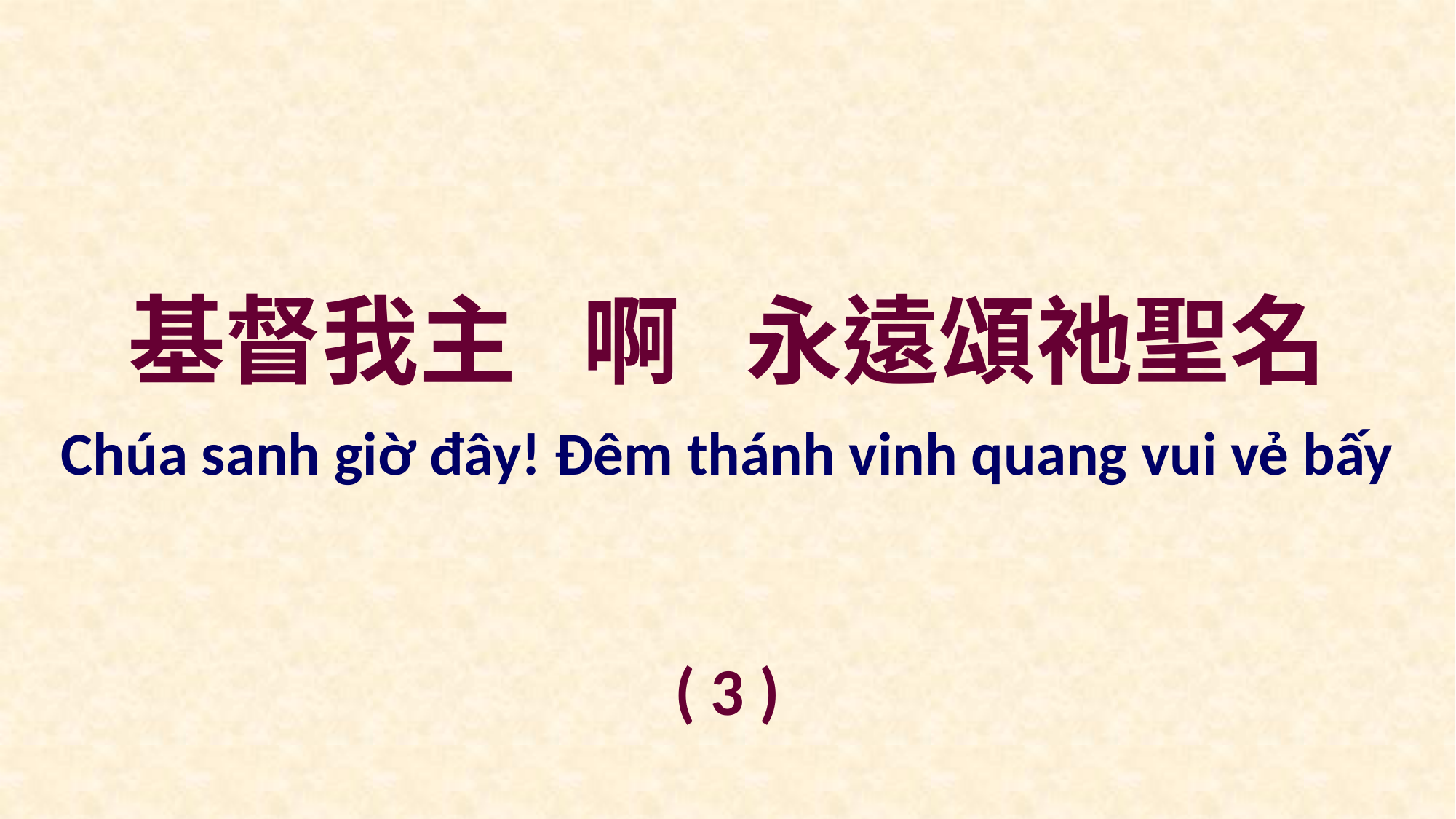

基督我主   啊   永遠頌祂聖名
Chúa sanh giờ đây! Ðêm thánh vinh quang vui vẻ bấy
( 3 )